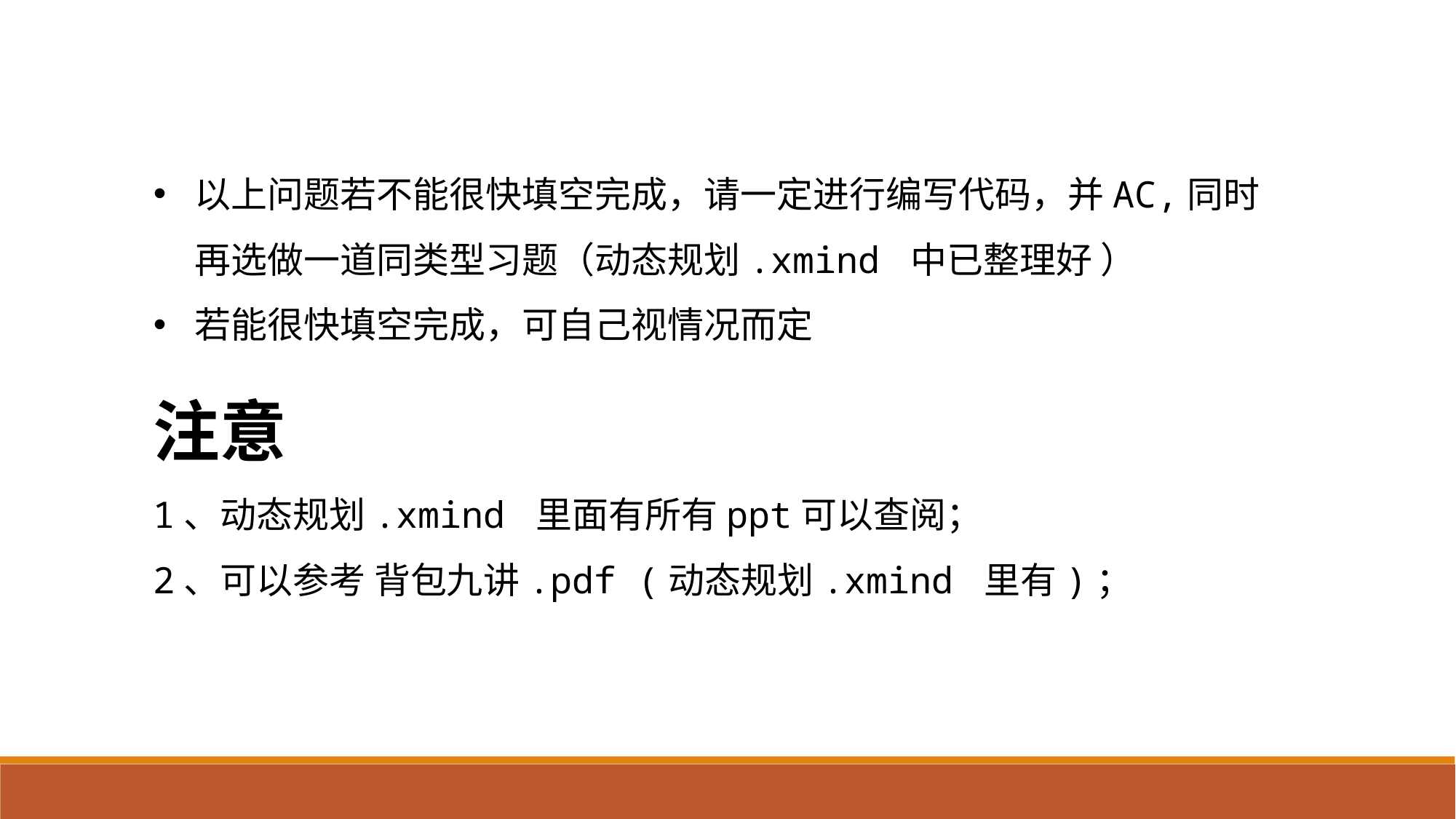

以上问题若不能很快填空完成，请一定进行编写代码，并AC,同时再选做一道同类型习题（动态规划.xmind 中已整理好 ）
若能很快填空完成，可自己视情况而定

注意
1、动态规划.xmind 里面有所有ppt可以查阅；
2、可以参考 背包九讲.pdf (动态规划.xmind 里有)；